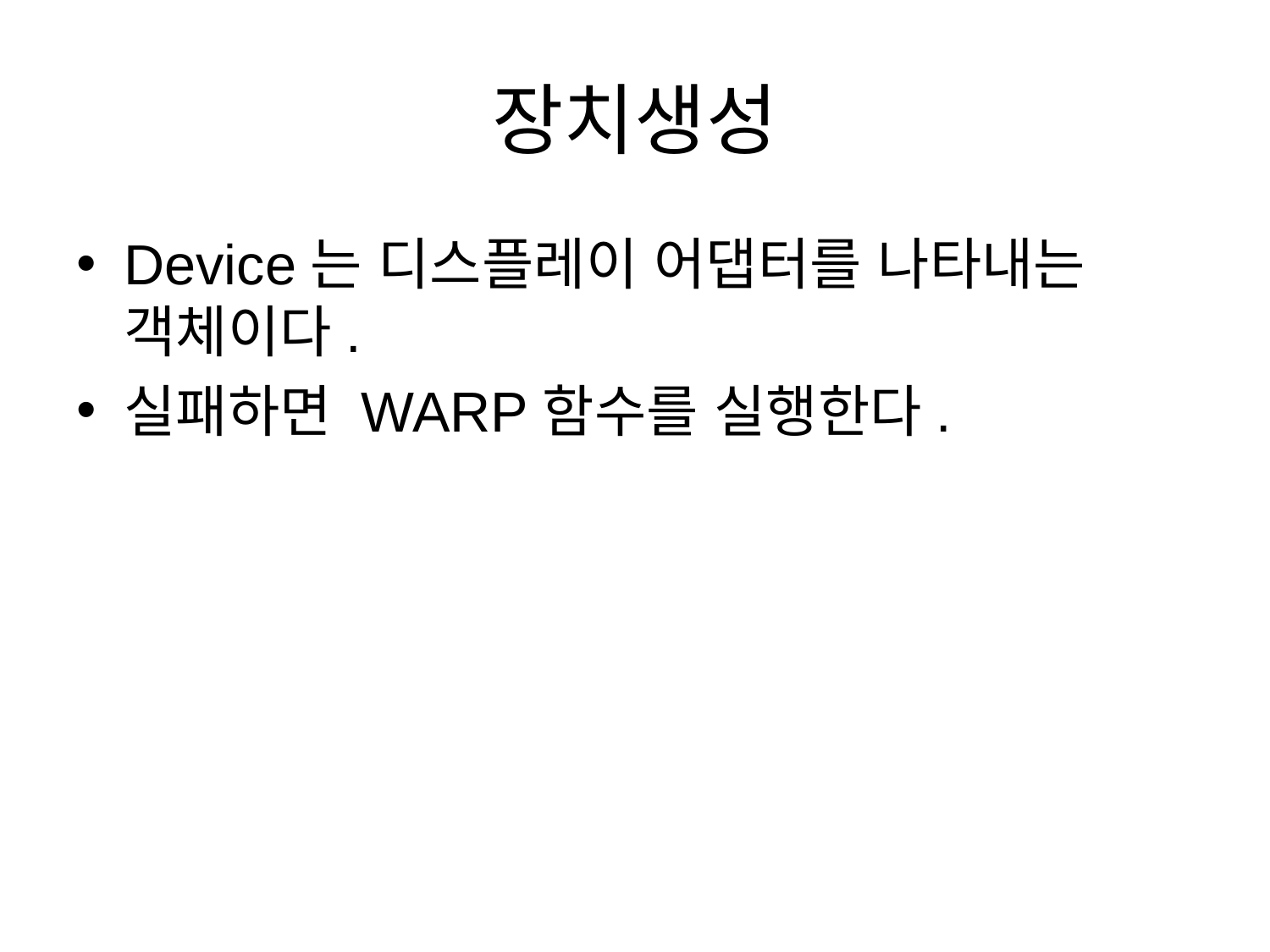

# 장치생성
Device는 디스플레이 어댑터를 나타내는 객체이다.
실패하면 WARP함수를 실행한다.